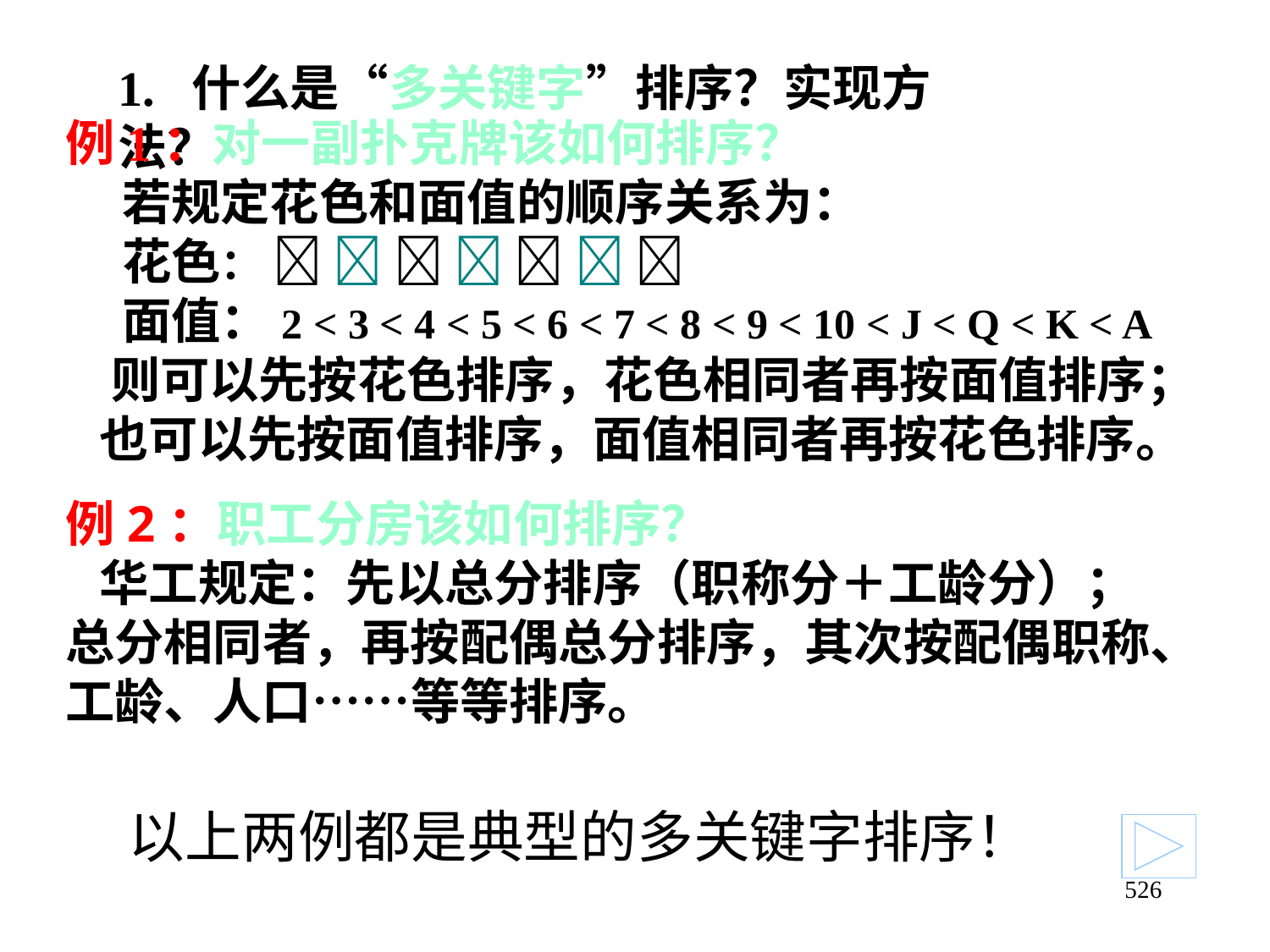

# 1.  什么是“多关键字”排序？实现方法？
例1：对一副扑克牌该如何排序？
    若规定花色和面值的顺序关系为：
    花色： ♦ < ♣ < ♥ < ♠
    面值：2 < 3 < 4 < 5 < 6 < 7 < 8 < 9 < 10 < J < Q < K < A
   则可以先按花色排序，花色相同者再按面值排序；
  也可以先按面值排序，面值相同者再按花色排序。
例2：职工分房该如何排序？
  华工规定：先以总分排序（职称分＋工龄分）；
总分相同者，再按配偶总分排序，其次按配偶职称、工龄、人口……等等排序。
以上两例都是典型的多关键字排序！

526